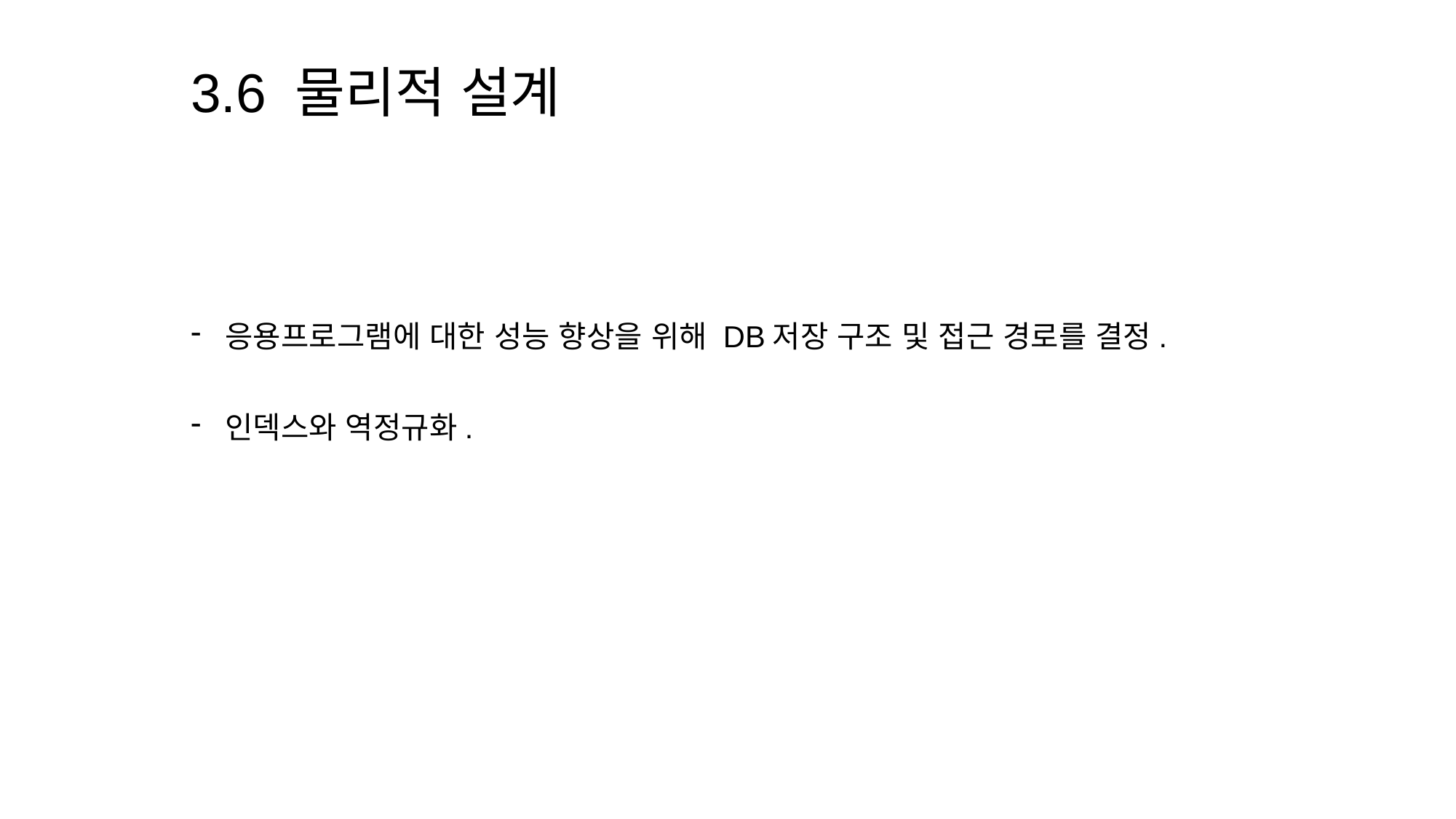

3.6 물리적 설계
응용프로그램에 대한 성능 향상을 위해 DB저장 구조 및 접근 경로를 결정.
인덱스와 역정규화.